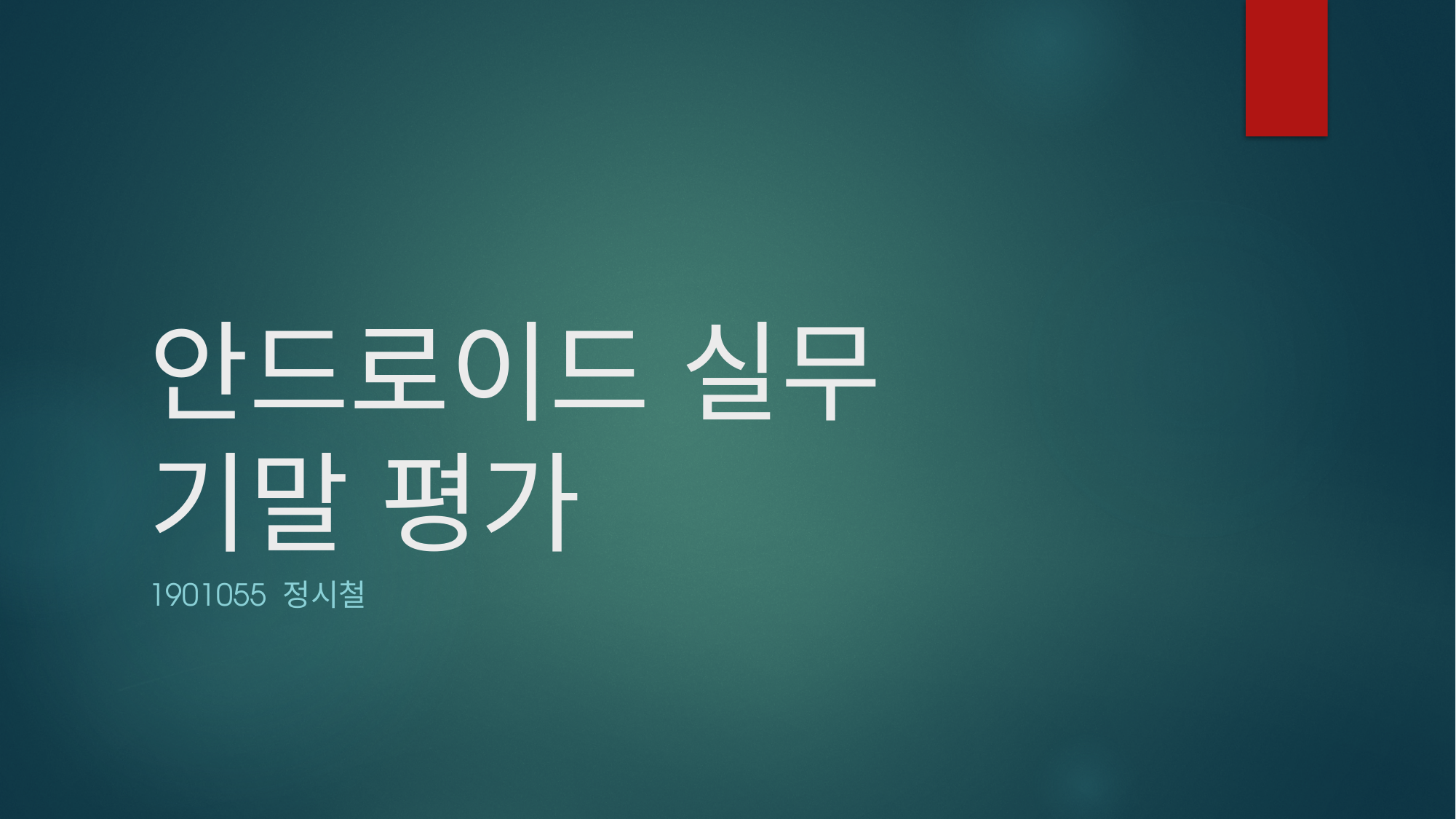

# 안드로이드 실무 기말 평가
1901055 정시철